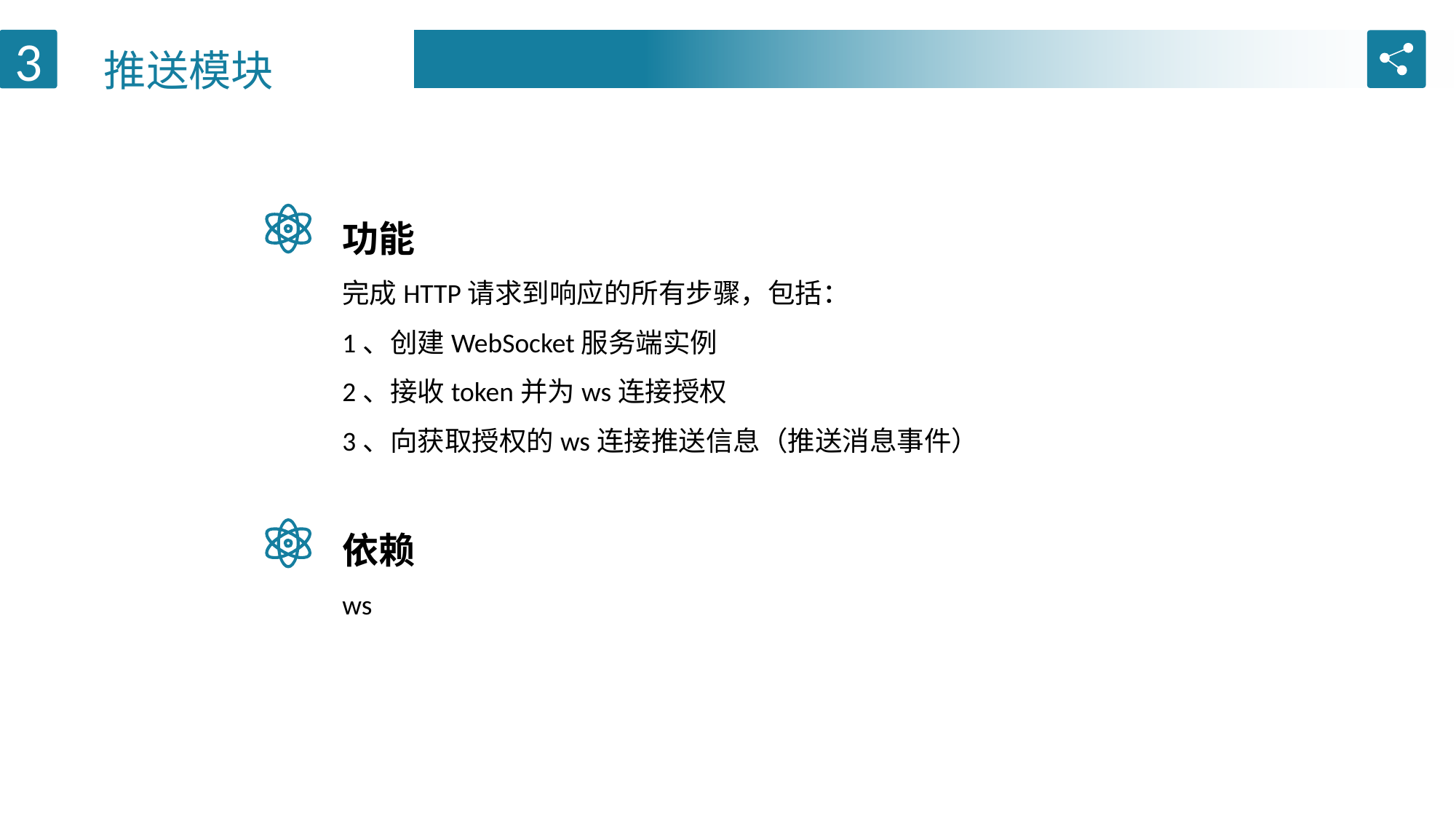

推送模块
3

功能
完成HTTP请求到响应的所有步骤，包括：
1、创建WebSocket服务端实例
2、接收token并为ws连接授权
3、向获取授权的ws连接推送信息（推送消息事件）

依赖
ws